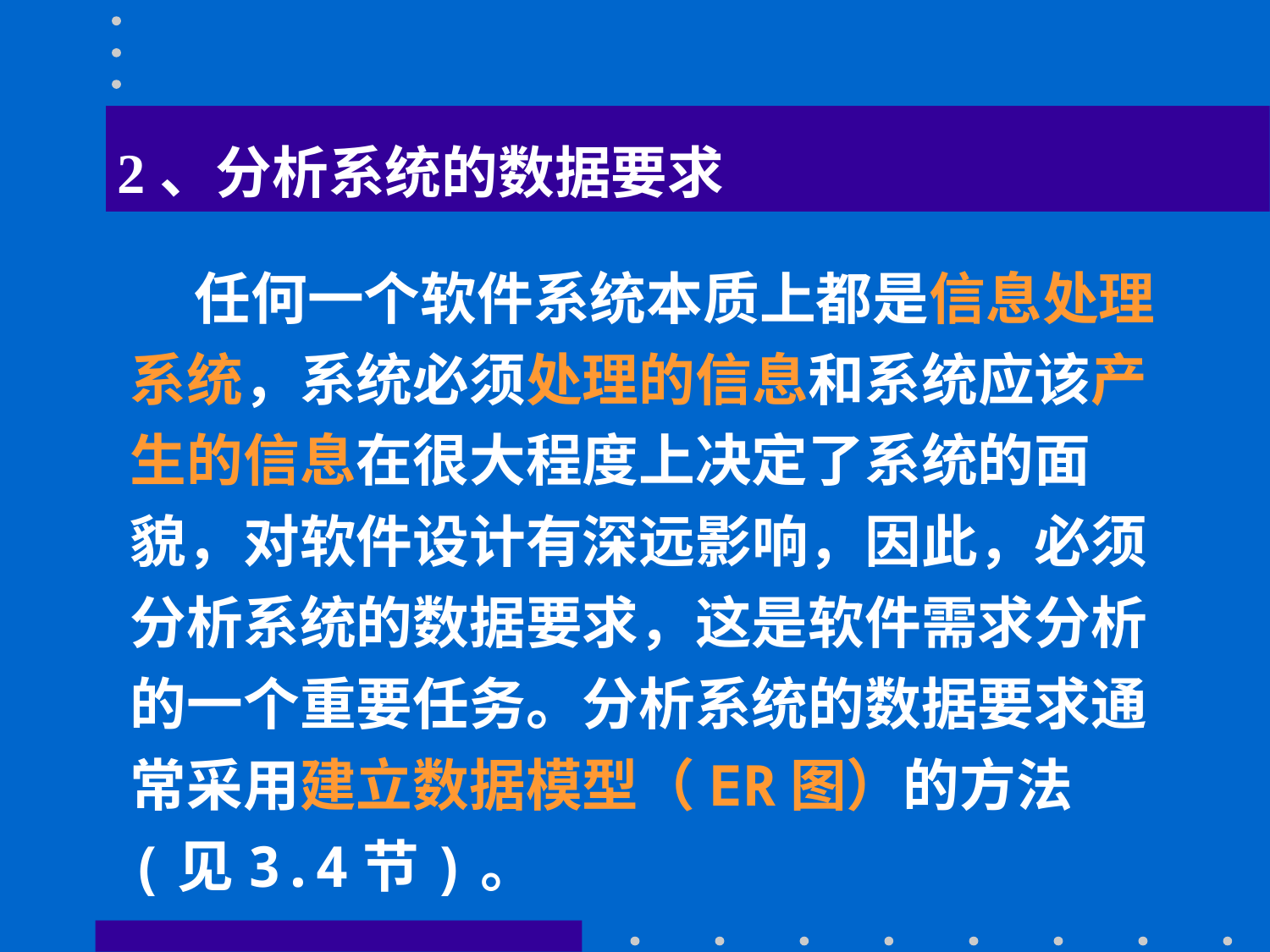

2、分析系统的数据要求
    任何一个软件系统本质上都是信息处理系统，系统必须处理的信息和系统应该产生的信息在很大程度上决定了系统的面貌，对软件设计有深远影响，因此，必须分析系统的数据要求，这是软件需求分析的一个重要任务。分析系统的数据要求通常采用建立数据模型（ER图）的方法(见3.4节)。